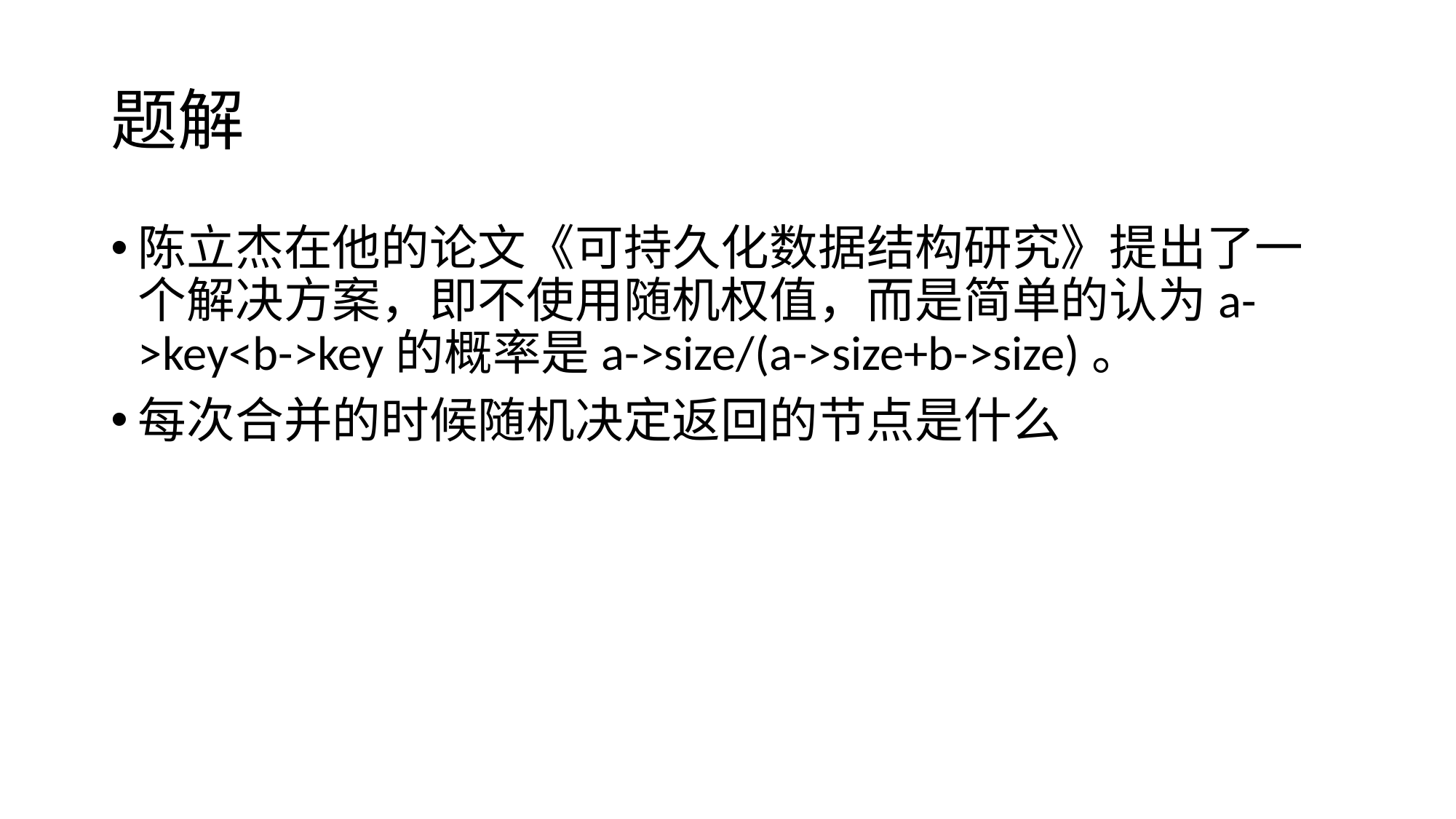

# 题解
陈立杰在他的论文《可持久化数据结构研究》提出了一个解决方案，即不使用随机权值，而是简单的认为a->key<b->key的概率是a->size/(a->size+b->size)。
每次合并的时候随机决定返回的节点是什么